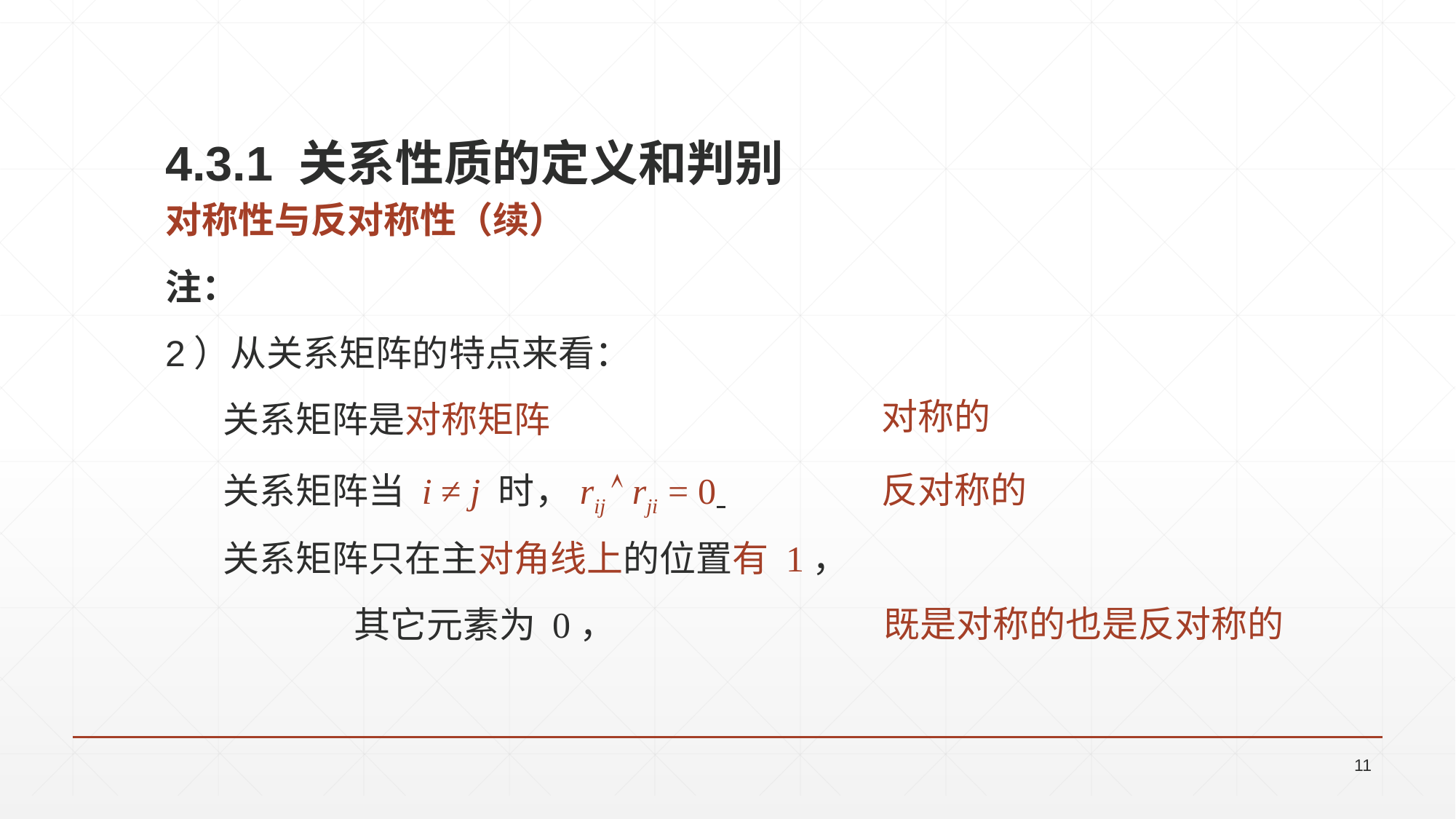

4.3.1 关系性质的定义和判别
对称性与反对称性（续）
注：
2）从关系矩阵的特点来看：
      关系矩阵是对称矩阵
      关系矩阵当 i ≠ j 时，rij ∧ rji  = 0
      关系矩阵只在主对角线上的位置有 1，
                      其它元素为 0，
对称的
反对称的
既是对称的也是反对称的
11